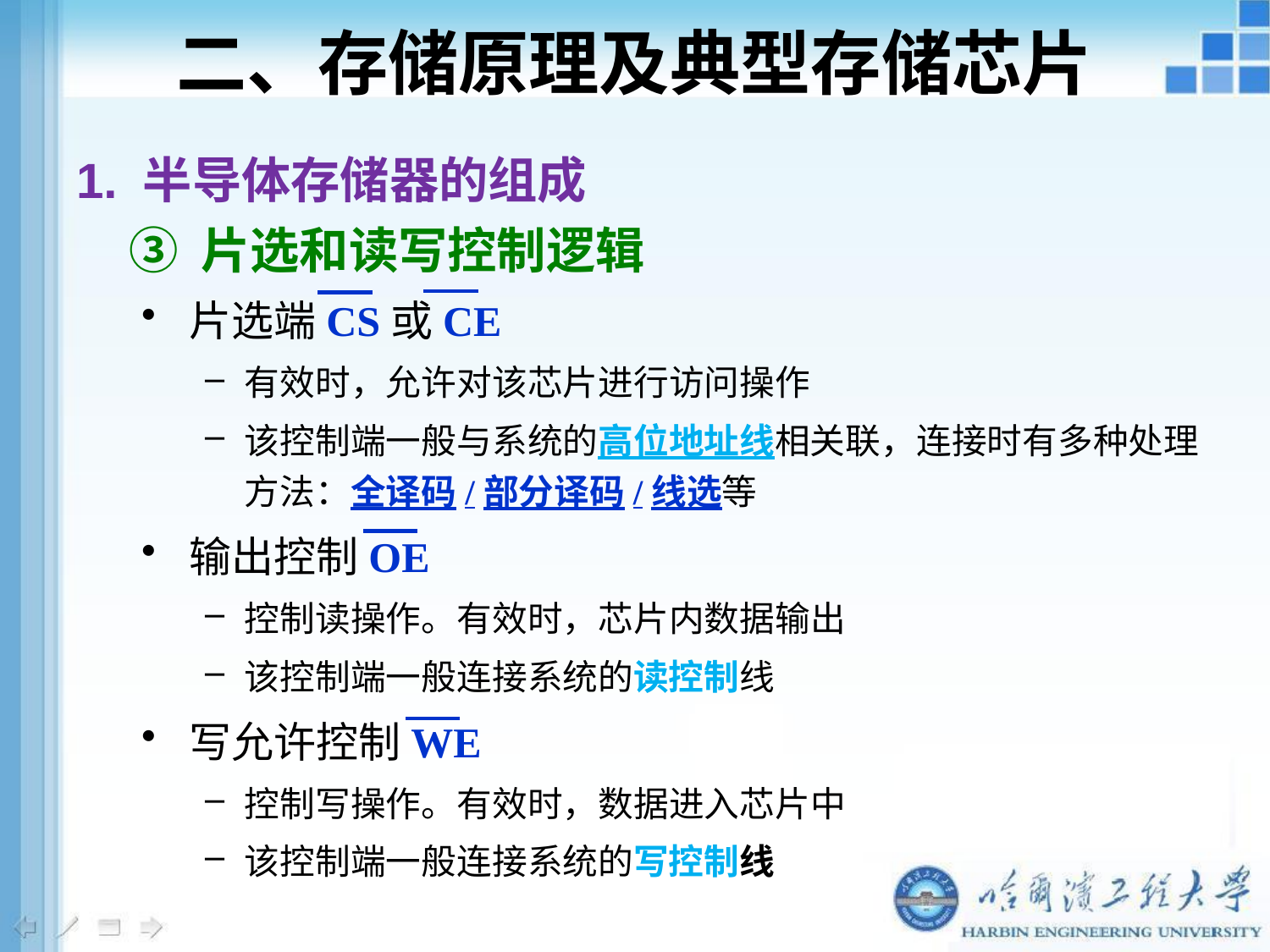

二、存储原理及典型存储芯片
1. 半导体存储器的组成
③ 片选和读写控制逻辑
片选端CS或CE
有效时，允许对该芯片进行访问操作
该控制端一般与系统的高位地址线相关联，连接时有多种处理方法：全译码/部分译码/线选等
输出控制OE
控制读操作。有效时，芯片内数据输出
该控制端一般连接系统的读控制线
写允许控制WE
控制写操作。有效时，数据进入芯片中
该控制端一般连接系统的写控制线